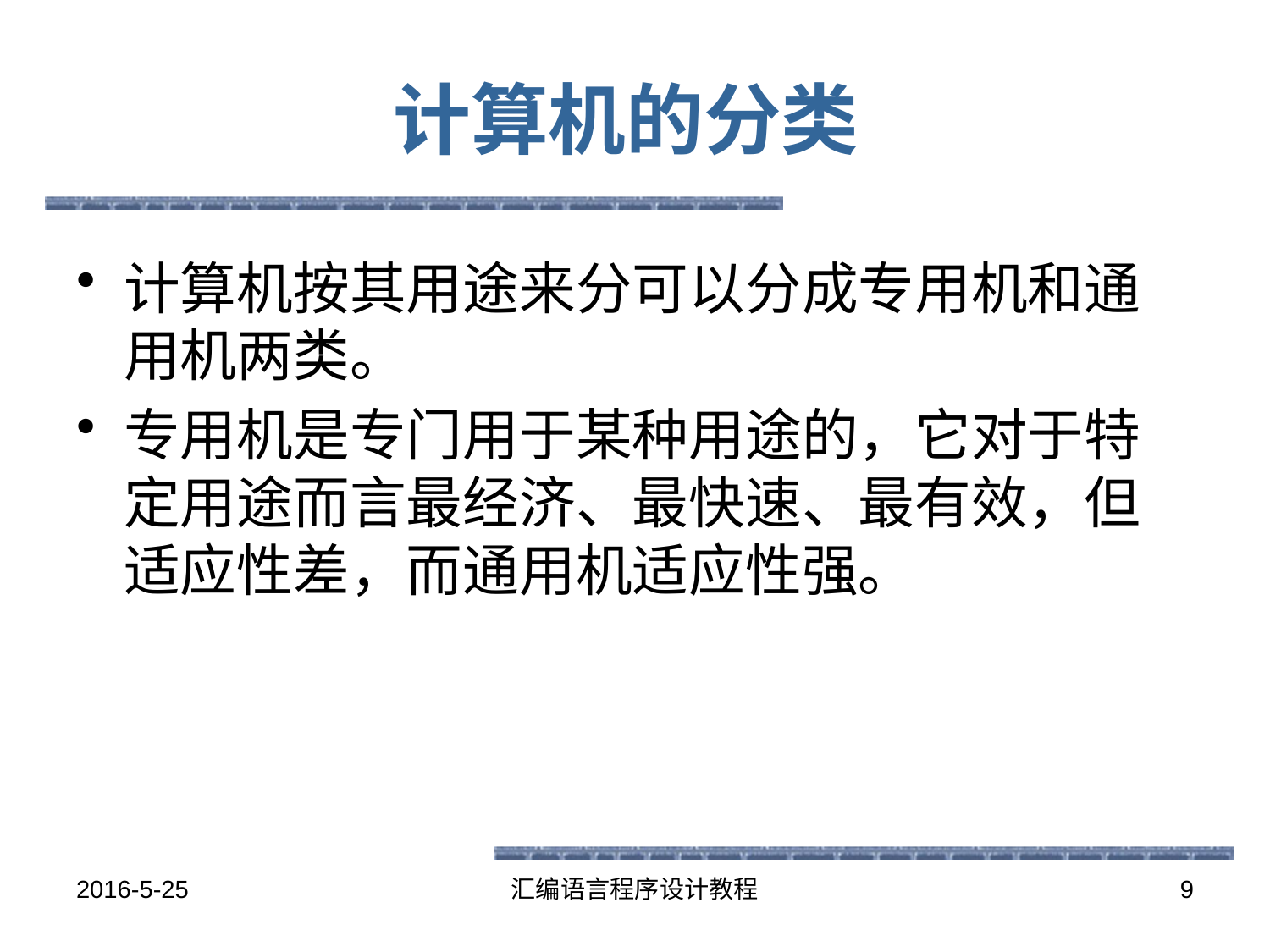

# 计算机的分类
计算机按其用途来分可以分成专用机和通用机两类。
专用机是专门用于某种用途的，它对于特定用途而言最经济、最快速、最有效，但适应性差，而通用机适应性强。
2016-5-25
汇编语言程序设计教程
9